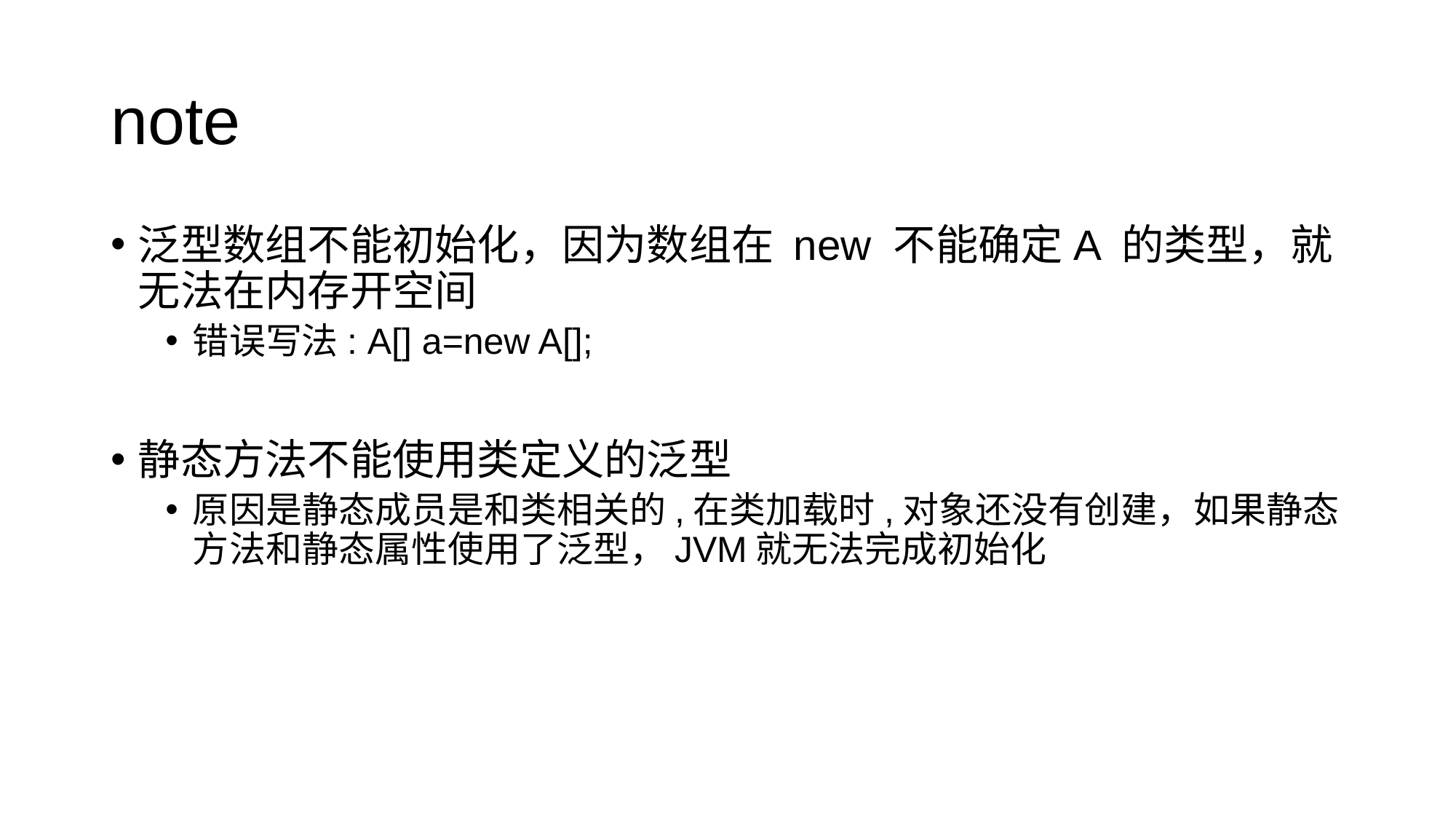

# note
泛型数组不能初始化，因为数组在 new 不能确定A 的类型，就无法在内存开空间
错误写法: A[] a=new A[];

静态方法不能使用类定义的泛型
原因是静态成员是和类相关的,在类加载时,对象还没有创建，如果静态方法和静态属性使用了泛型，JVM就无法完成初始化